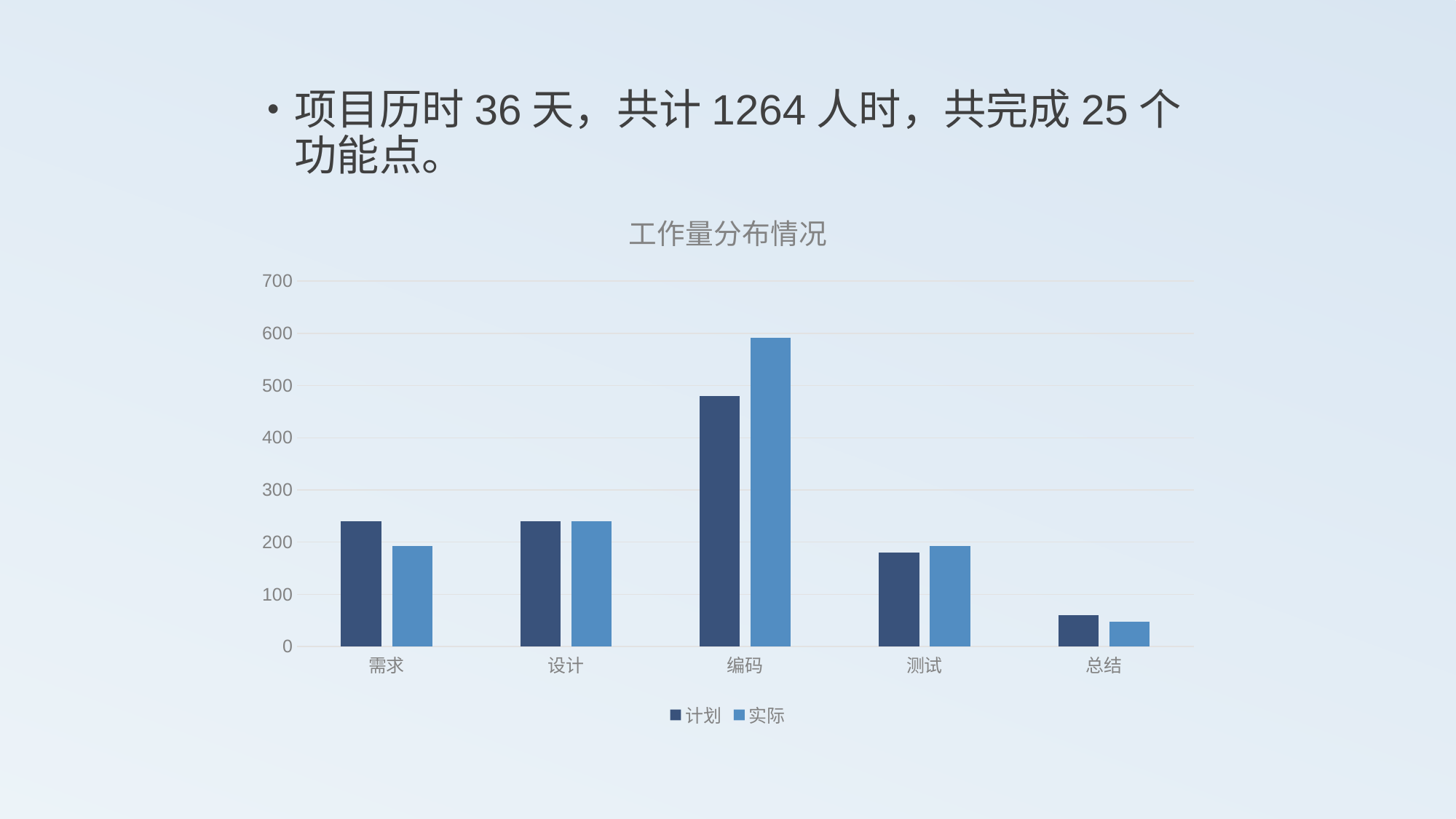

项目历时36天，共计1264人时，共完成25个功能点。

### Chart: 工作量分布情况

| Category | 计划 | 实际 |
|---|---|---|
| 需求 | 240.0 | 192.0 |
| 设计 | 240.0 | 240.0 |
| 编码 | 480.0 | 592.0 |
| 测试 | 180.0 | 192.0 |
| 总结 | 60.0 | 48.0 |